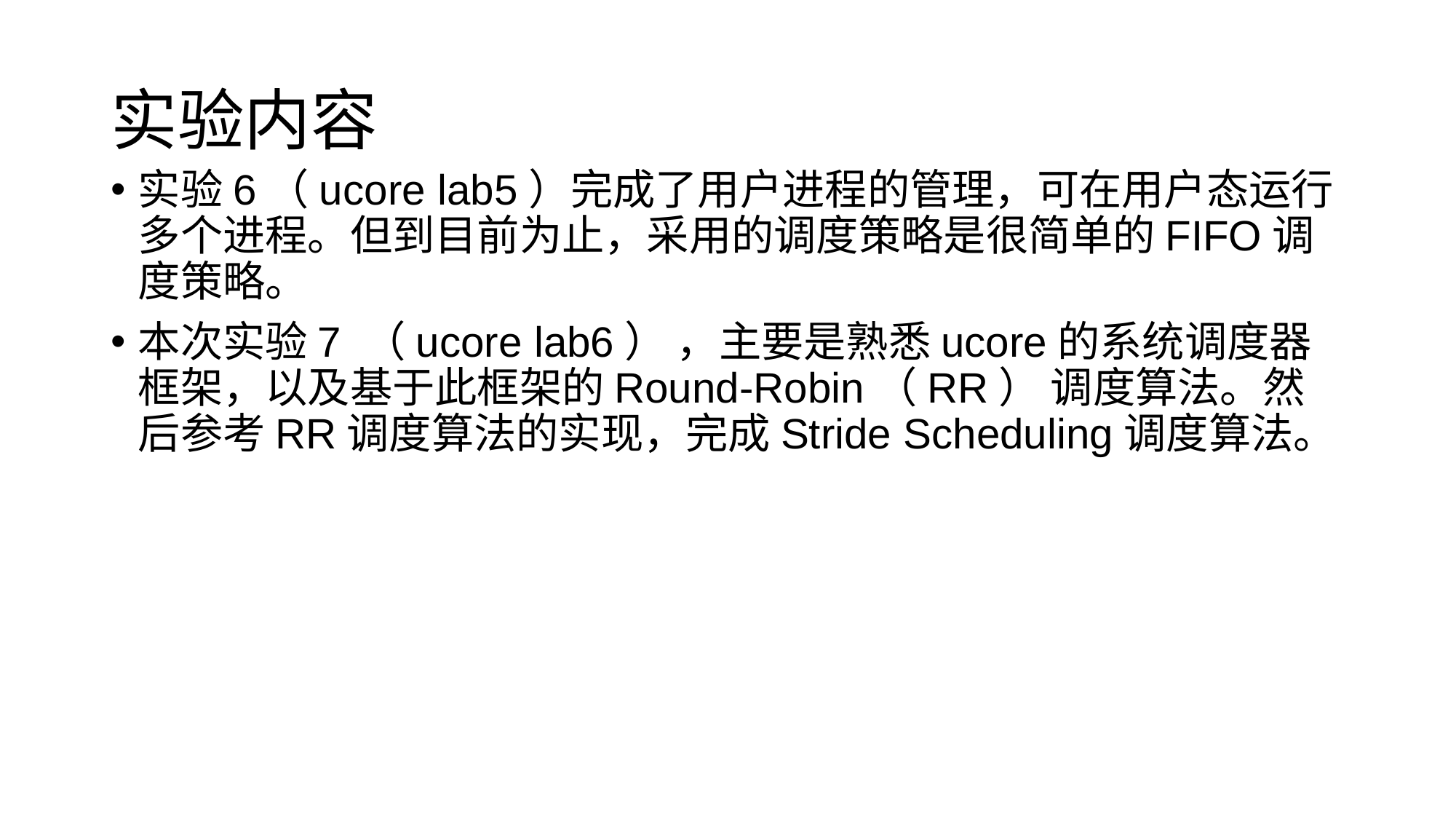

# 实验内容
实验6（ucore lab5）完成了用户进程的管理，可在用户态运行多个进程。但到目前为止，采用的调度策略是很简单的FIFO调度策略。
本次实验7 （ucore lab6） ，主要是熟悉ucore的系统调度器框架，以及基于此框架的Round-Robin（RR） 调度算法。然后参考RR调度算法的实现，完成Stride Scheduling调度算法。